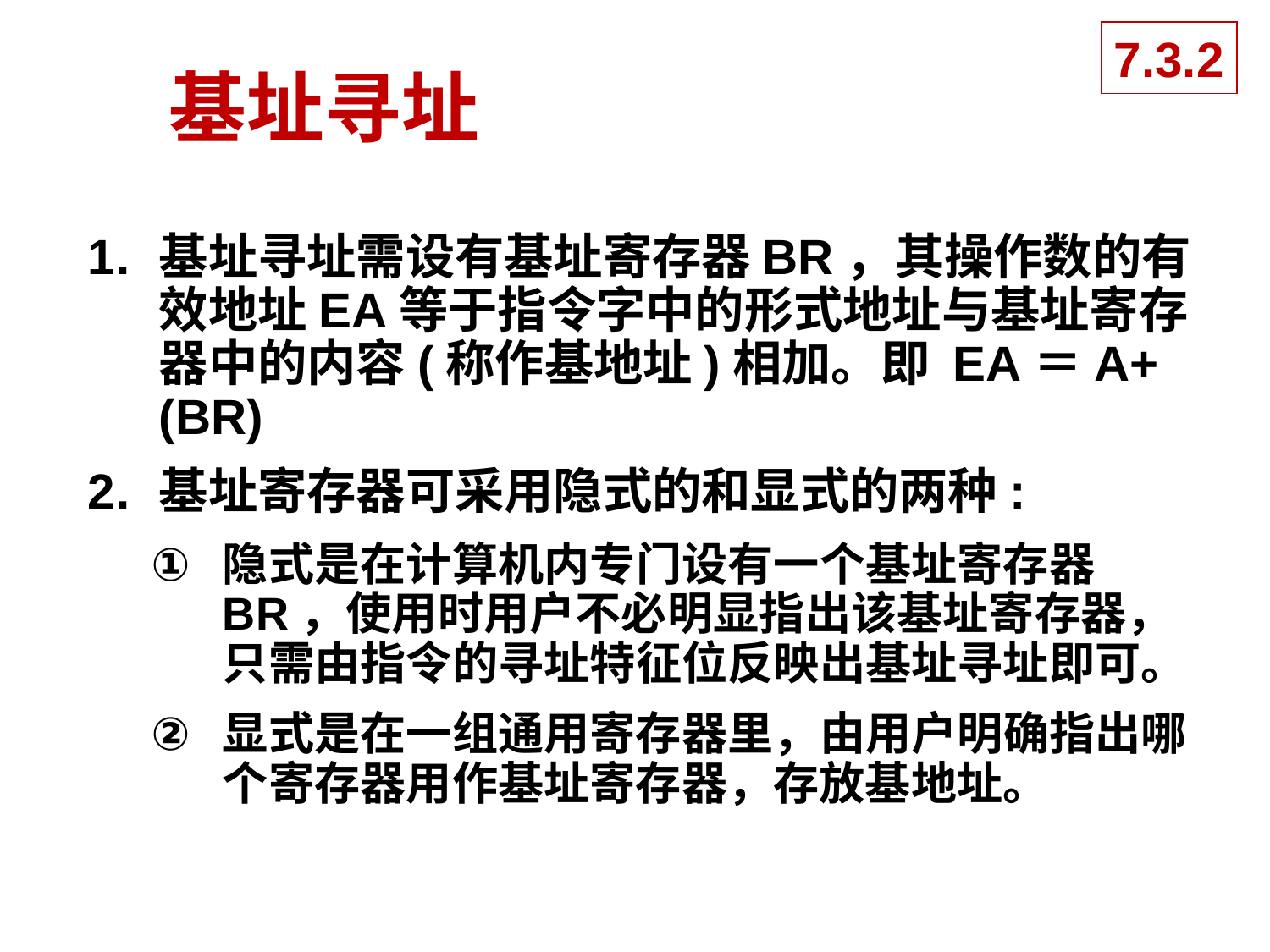

7.3.2
# 基址寻址
基址寻址需设有基址寄存器BR，其操作数的有效地址EA等于指令字中的形式地址与基址寄存器中的内容(称作基地址)相加。即 EA＝A+(BR)
基址寄存器可采用隐式的和显式的两种:
隐式是在计算机内专门设有一个基址寄存器BR，使用时用户不必明显指出该基址寄存器，只需由指令的寻址特征位反映出基址寻址即可。
显式是在一组通用寄存器里，由用户明确指出哪个寄存器用作基址寄存器，存放基地址。